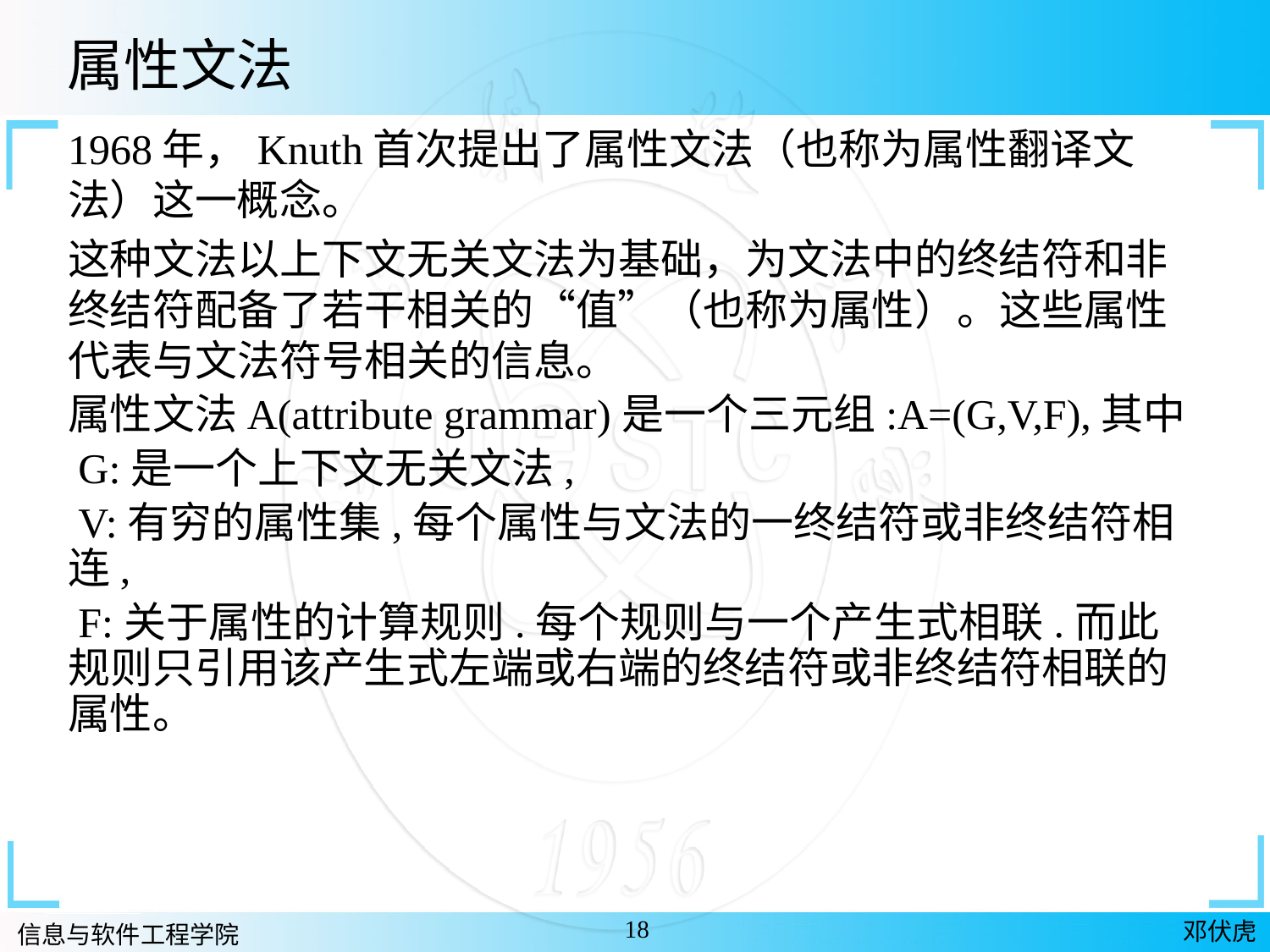

属性文法
1968年，Knuth首次提出了属性文法（也称为属性翻译文法）这一概念。
这种文法以上下文无关文法为基础，为文法中的终结符和非终结符配备了若干相关的“值”（也称为属性）。这些属性代表与文法符号相关的信息。
属性文法A(attribute grammar)是一个三元组:A=(G,V,F),其中
 G:是一个上下文无关文法,
 V:有穷的属性集,每个属性与文法的一终结符或非终结符相连,
 F:关于属性的计算规则.每个规则与一个产生式相联.而此规则只引用该产生式左端或右端的终结符或非终结符相联的属性。

18
邓伏虎
信息与软件工程学院